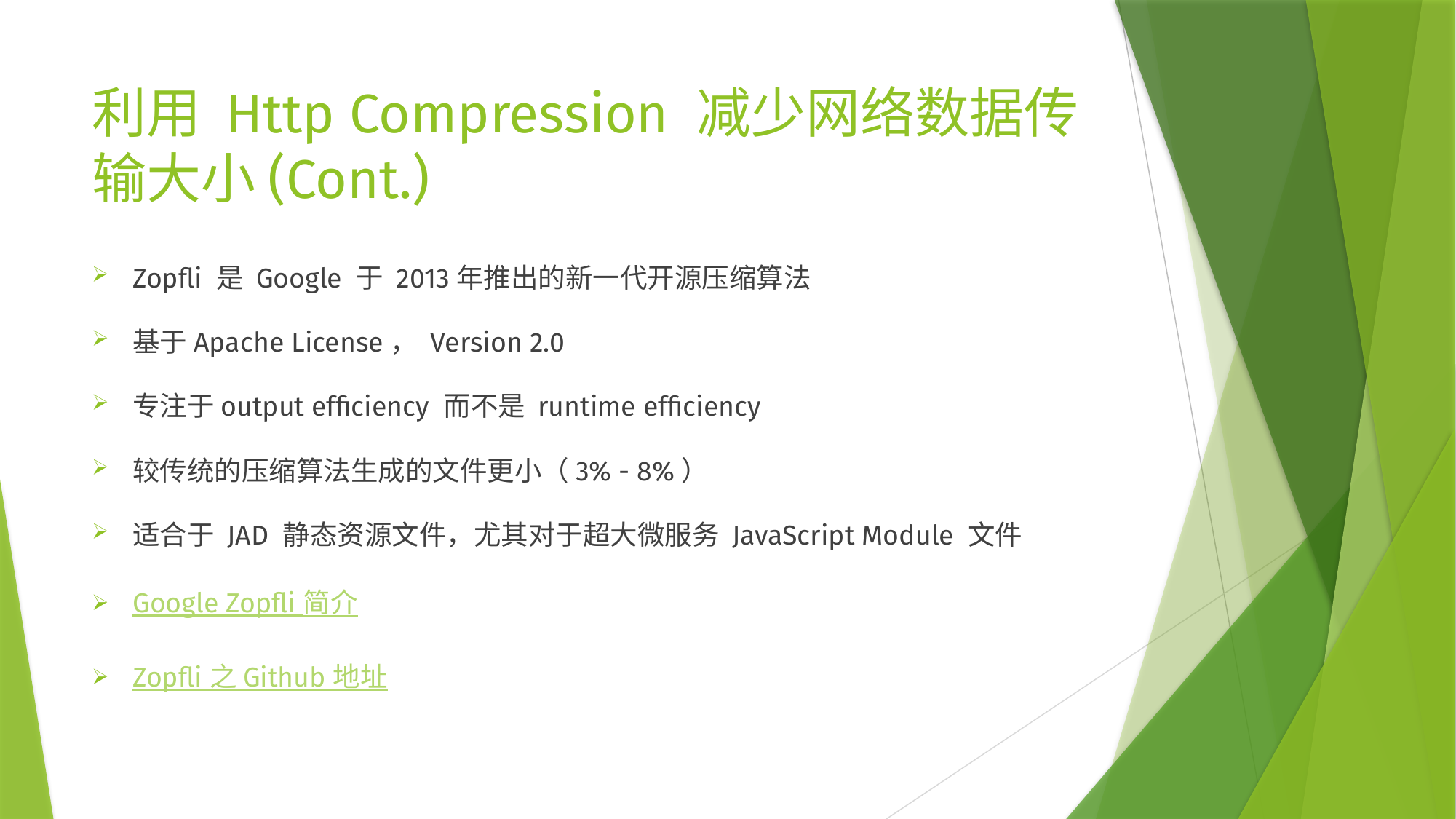

# 利用 Http Compression 减少网络数据传输大小(Cont.)
Zopfli 是 Google 于 2013年推出的新一代开源压缩算法
基于Apache License， Version 2.0
专注于output efficiency 而不是 runtime efficiency
较传统的压缩算法生成的文件更小（3% - 8%）
适合于 JAD 静态资源文件，尤其对于超大微服务 JavaScript Module 文件
Google Zopfli 简介
Zopfli 之 Github 地址